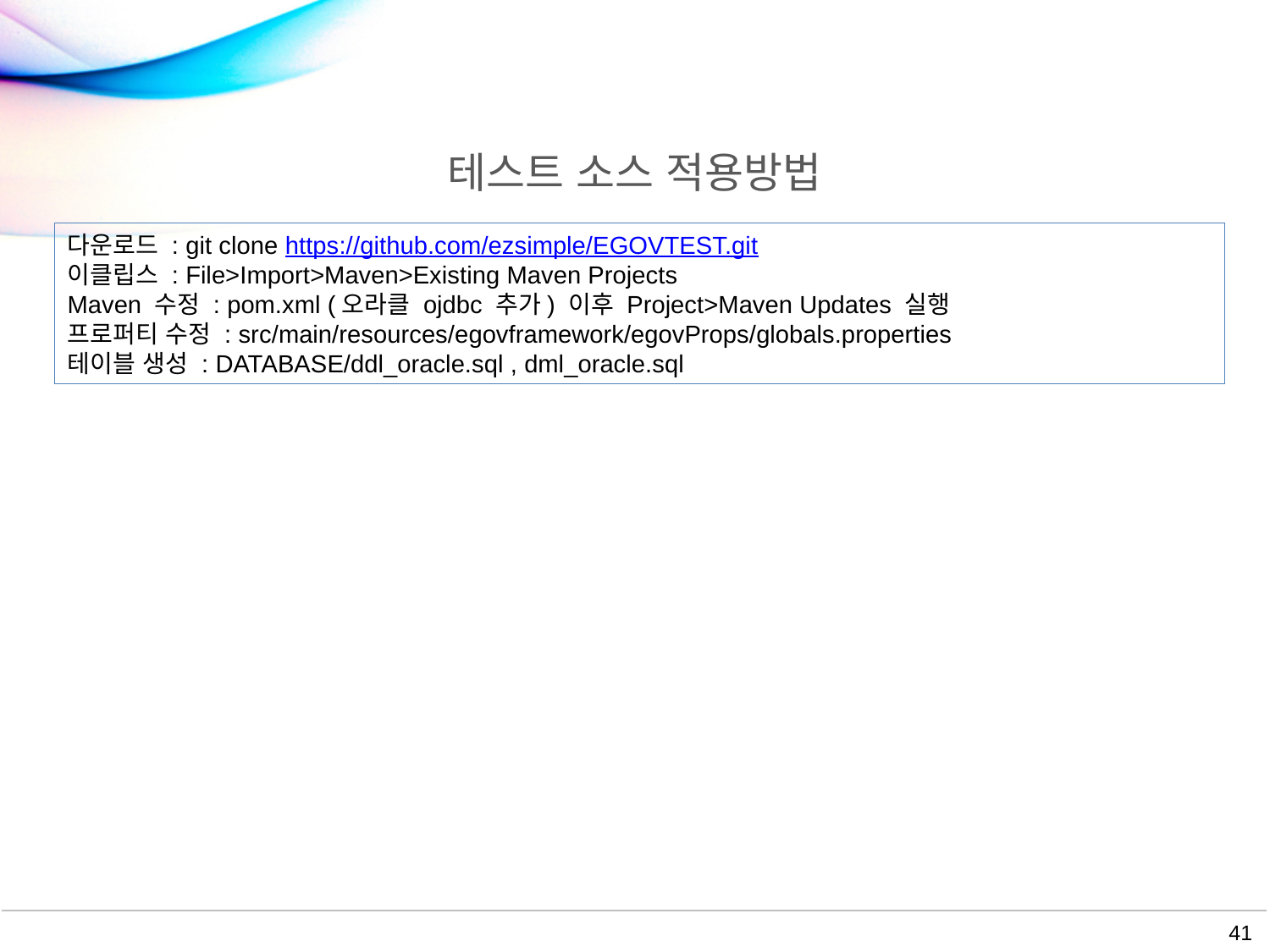

# 테스트 소스 적용방법
다운로드 : git clone https://github.com/ezsimple/EGOVTEST.git
이클립스 : File>Import>Maven>Existing Maven Projects
Maven 수정 : pom.xml (오라클 ojdbc 추가) 이후 Project>Maven Updates 실행
프로퍼티 수정 : src/main/resources/egovframework/egovProps/globals.properties
테이블 생성 : DATABASE/ddl_oracle.sql , dml_oracle.sql
41